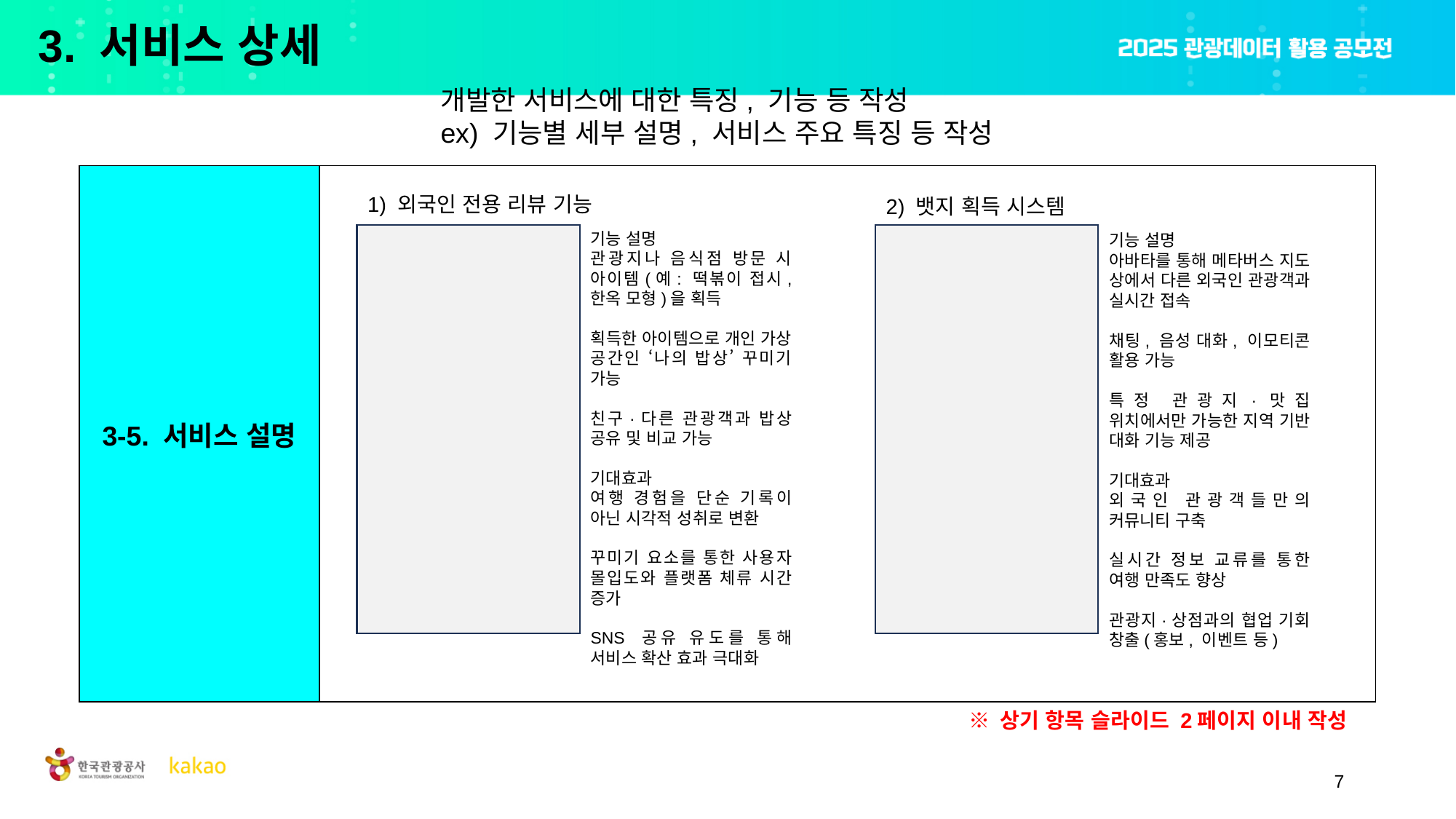

# 3. 서비스 상세
개발한 서비스에 대한 특징, 기능 등 작성
ex) 기능별 세부 설명, 서비스 주요 특징 등 작성
| 3-5. 서비스 설명 |  |
| --- | --- |
1) 외국인 전용 리뷰 기능
2) 뱃지 획득 시스템
기능 설명
관광지나 음식점 방문 시 아이템(예: 떡볶이 접시, 한옥 모형)을 획득

획득한 아이템으로 개인 가상 공간인 ‘나의 밥상’ 꾸미기 가능

친구·다른 관광객과 밥상 공유 및 비교 가능

기능 설명
아바타를 통해 메타버스 지도 상에서 다른 외국인 관광객과 실시간 접속

채팅, 음성 대화, 이모티콘 활용 가능

특정 관광지·맛집 위치에서만 가능한 지역 기반 대화 기능 제공
기대효과
여행 경험을 단순 기록이 아닌 시각적 성취로 변환

꾸미기 요소를 통한 사용자 몰입도와 플랫폼 체류 시간 증가

SNS 공유 유도를 통해 서비스 확산 효과 극대화
기대효과
외국인 관광객들만의 커뮤니티 구축

실시간 정보 교류를 통한 여행 만족도 향상

관광지·상점과의 협업 기회 창출(홍보, 이벤트 등)
※ 상기 항목 슬라이드 2페이지 이내 작성
7